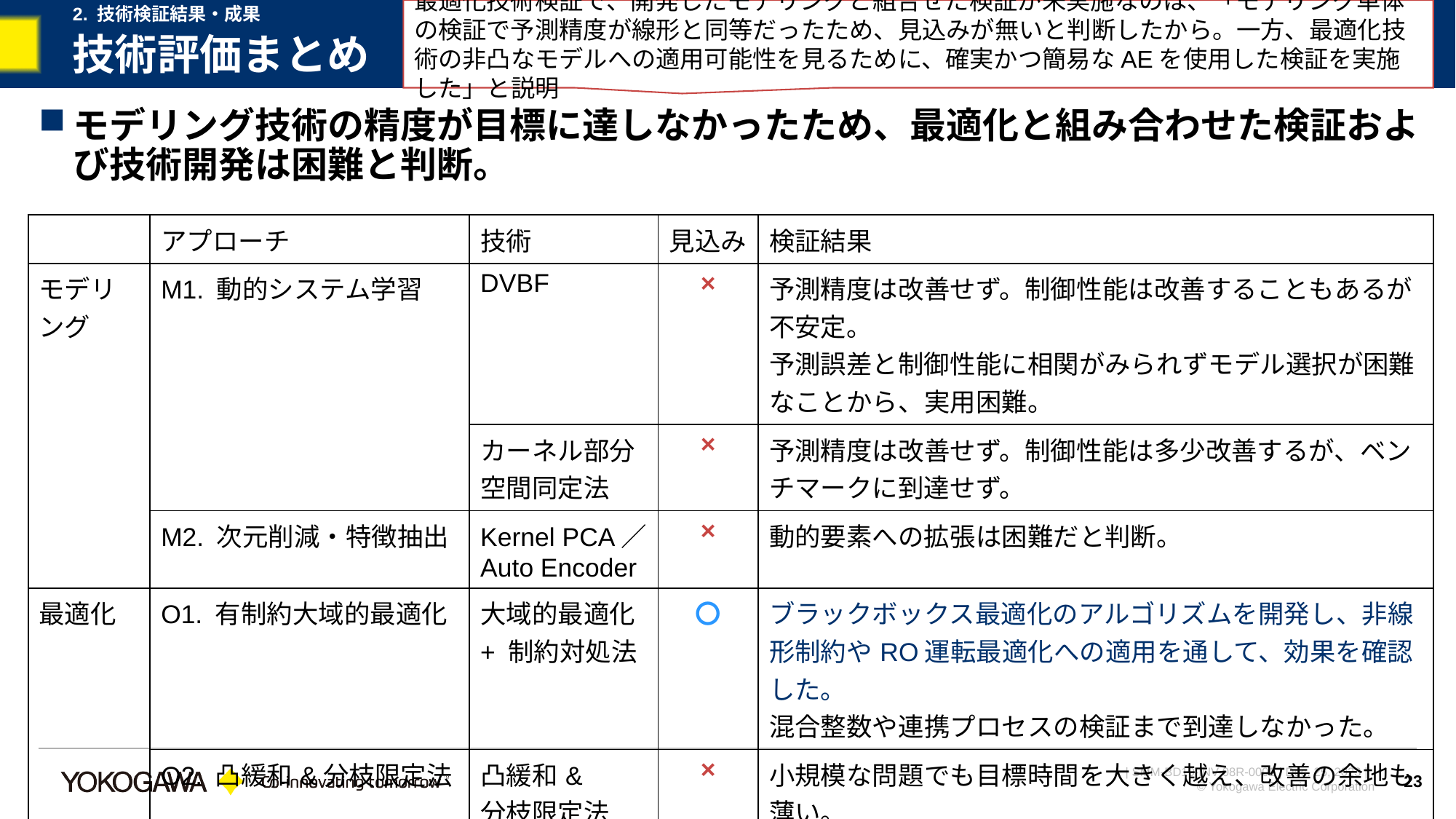

2. 技術検証結果・成果
最適化技術検証で、開発したモデリングと組合せた検証が未実施なのは、「モデリング単体の検証で予測精度が線形と同等だったため、見込みが無いと判断したから。一方、最適化技術の非凸なモデルへの適用可能性を見るために、確実かつ簡易なAEを使用した検証を実施した」と説明
# 技術評価まとめ
モデリング技術の精度が目標に達しなかったため、最適化と組み合わせた検証および技術開発は困難と判断。
|  | アプローチ | 技術 | 見込み | 検証結果 |
| --- | --- | --- | --- | --- |
| モデリング | M1. 動的システム学習 | DVBF | × | 予測精度は改善せず。制御性能は改善することもあるが不安定。 予測誤差と制御性能に相関がみられずモデル選択が困難なことから、実用困難。 |
|  |  | カーネル部分 空間同定法 | × | 予測精度は改善せず。制御性能は多少改善するが、ベンチマークに到達せず。 |
|  | M2. 次元削減・特徴抽出 | Kernel PCA／Auto Encoder | × | 動的要素への拡張は困難だと判断。 |
| 最適化 | O1. 有制約大域的最適化 | 大域的最適化 + 制約対処法 | 〇 | ブラックボックス最適化のアルゴリズムを開発し、非線形制約やRO運転最適化への適用を通して、効果を確認した。 混合整数や連携プロセスの検証まで到達しなかった。 |
|  | O2. 凸緩和&分枝限定法 | 凸緩和& 分枝限定法 | × | 小規模な問題でも目標時間を大きく越え、改善の余地も薄い。 |
23